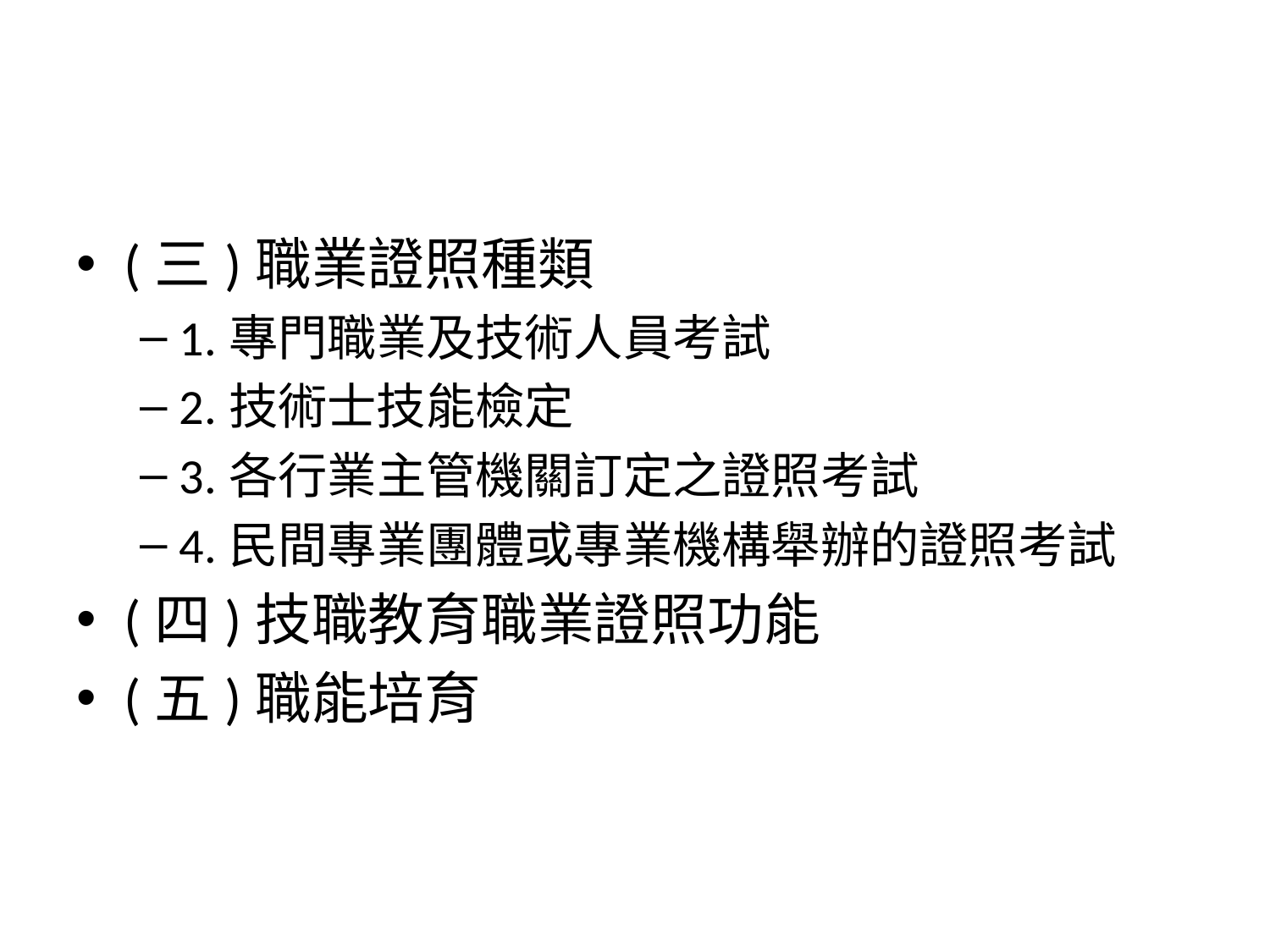

#
(三)職業證照種類
1.專門職業及技術人員考試
2.技術士技能檢定
3.各行業主管機關訂定之證照考試
4.民間專業團體或專業機構舉辦的證照考試
(四)技職教育職業證照功能
(五)職能培育